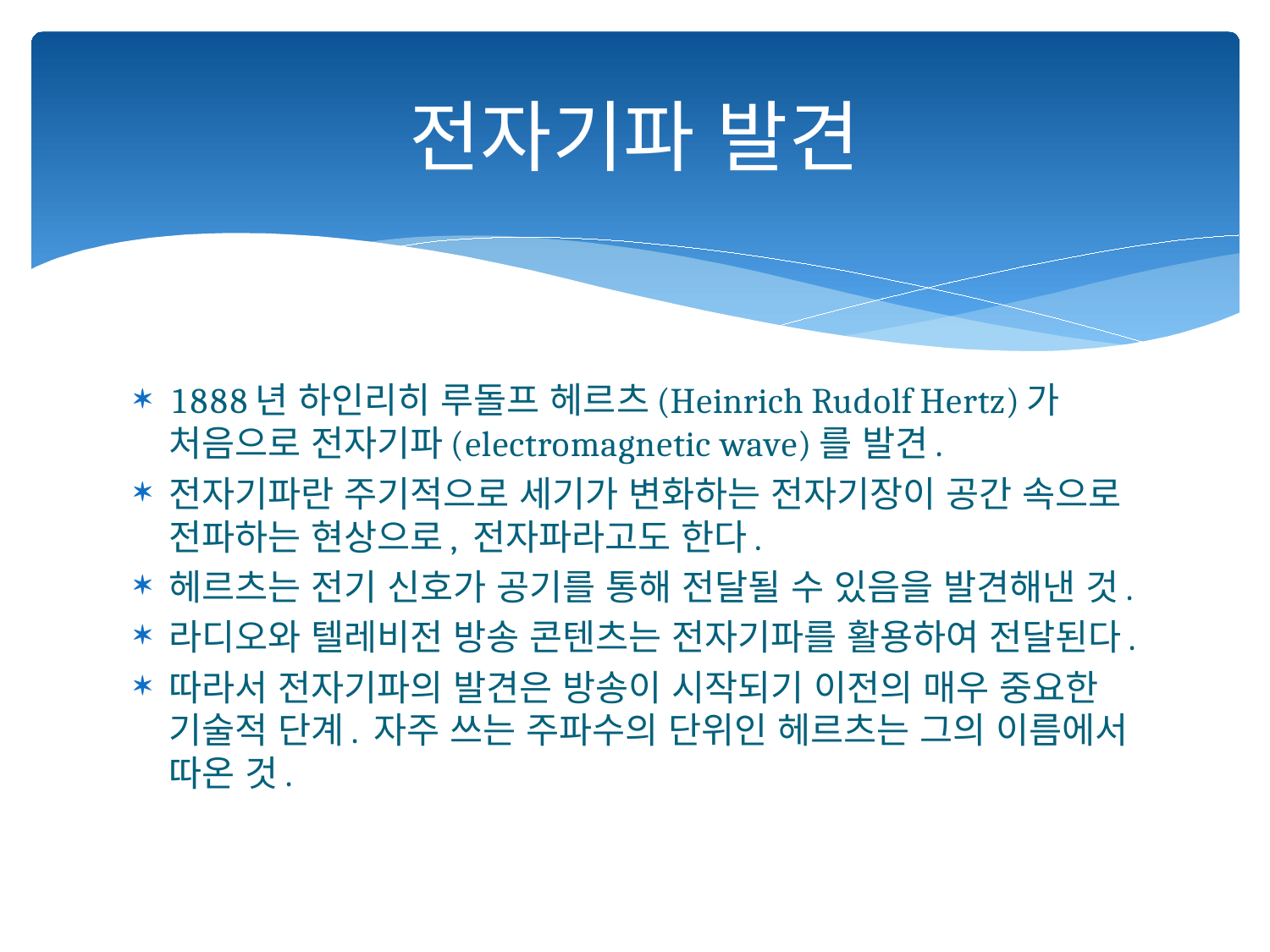

# 전자기파 발견
1888년 하인리히 루돌프 헤르츠(Heinrich Rudolf Hertz)가 처음으로 전자기파(electromagnetic wave)를 발견.
전자기파란 주기적으로 세기가 변화하는 전자기장이 공간 속으로 전파하는 현상으로, 전자파라고도 한다.
헤르츠는 전기 신호가 공기를 통해 전달될 수 있음을 발견해낸 것.
라디오와 텔레비전 방송 콘텐츠는 전자기파를 활용하여 전달된다.
따라서 전자기파의 발견은 방송이 시작되기 이전의 매우 중요한 기술적 단계. 자주 쓰는 주파수의 단위인 헤르츠는 그의 이름에서 따온 것.